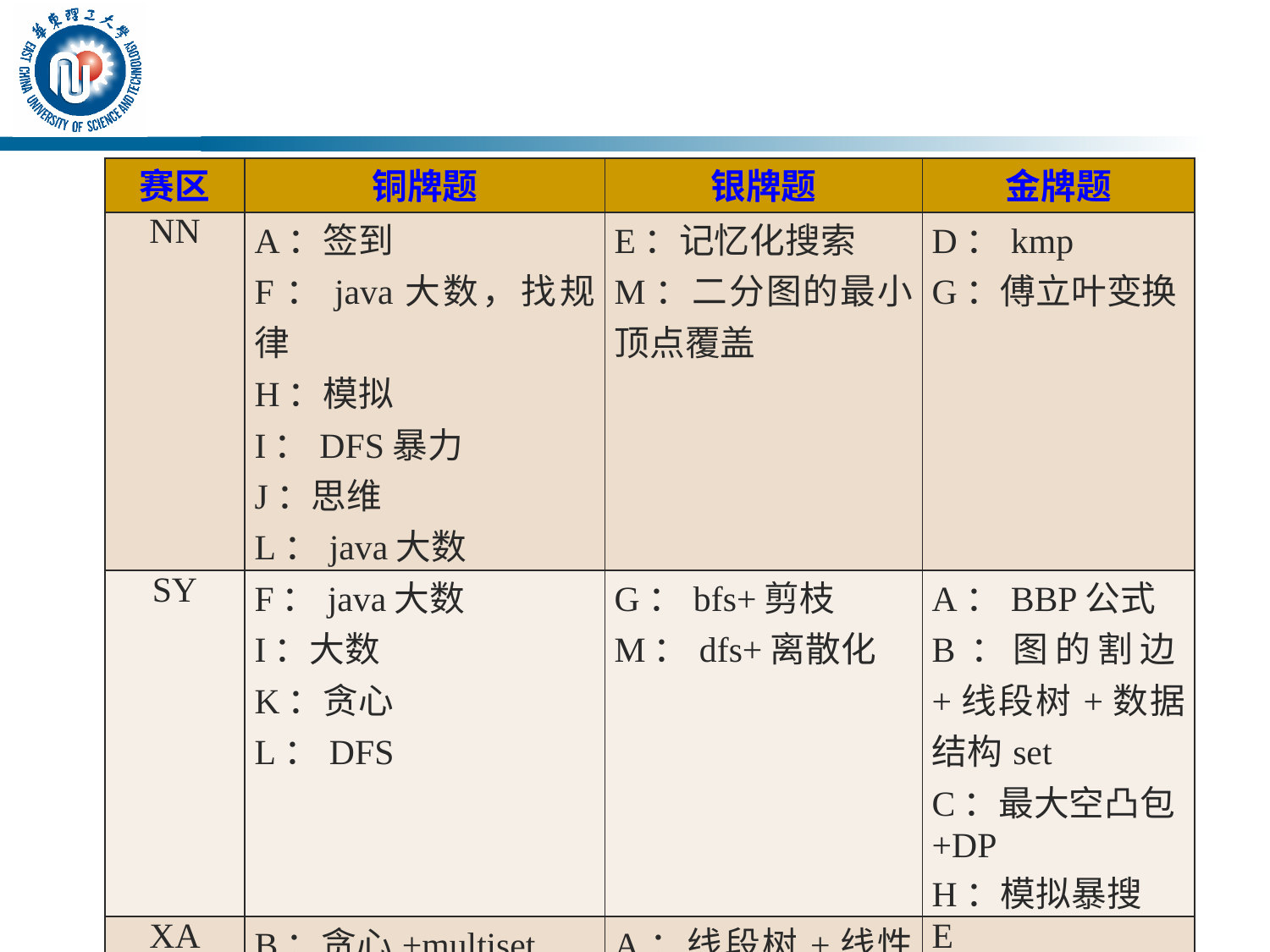

| 赛区 | 铜牌题 | 银牌题 | 金牌题 |
| --- | --- | --- | --- |
| NN | A：签到 F：java大数，找规律 H：模拟 I：DFS暴力 J：思维 L：java大数 | E：记忆化搜索 M：二分图的最小顶点覆盖 | D：kmp G：傅立叶变换 |
| SY | F：java大数 I：大数 K：贪心 L：DFS | G：bfs+剪枝 M：dfs+离散化 | A：BBP公式 B：图的割边+线段树+数据结构set C：最大空凸包+DP H：模拟暴搜 |
| XA | B：贪心+multiset F：签到 H:贪心+线段树优化 | A：线段树+线性基 G：线段树，区间合并+去重 J：暴力+剪枝 | E I K：线段树、思维 |